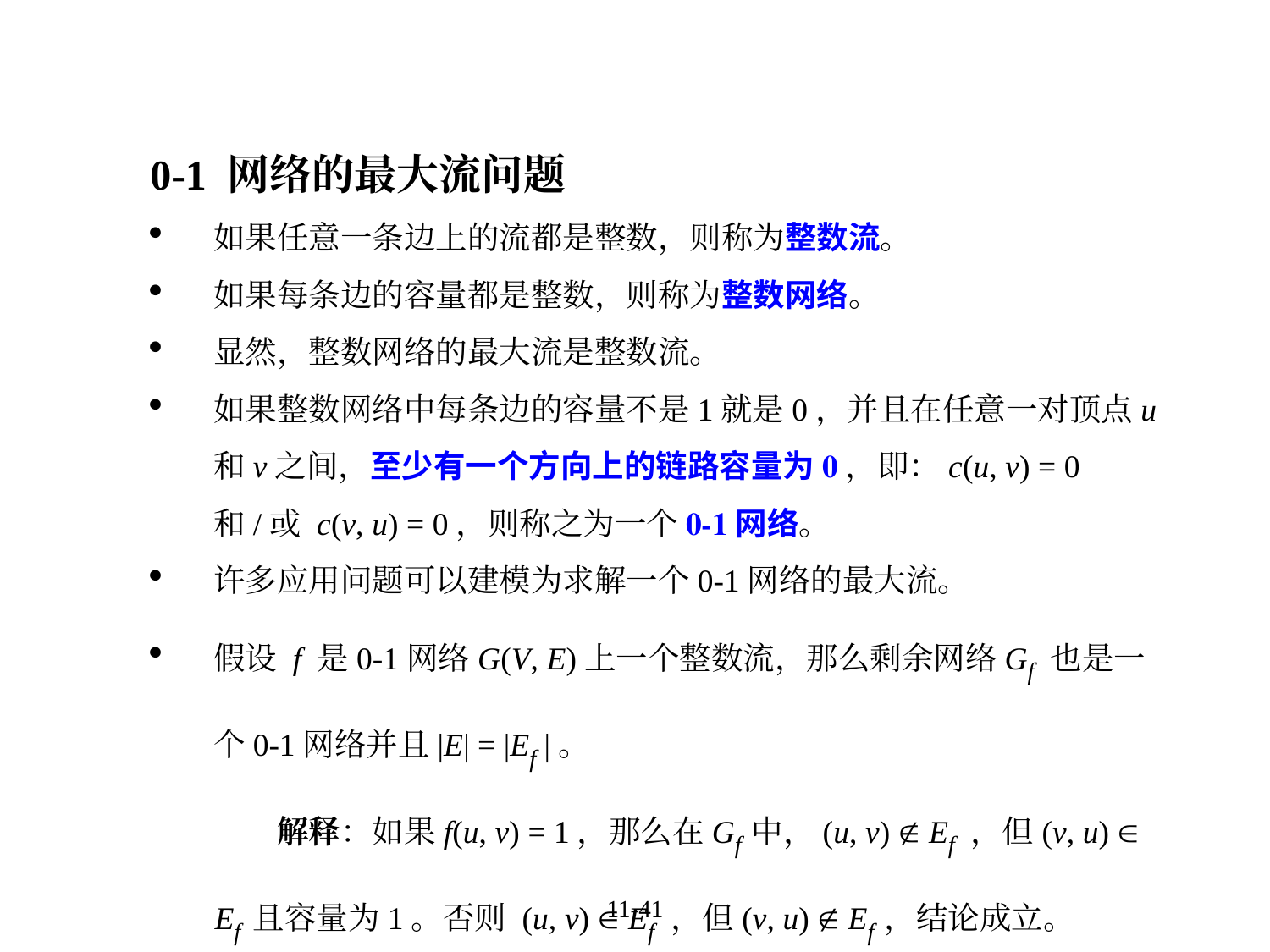

0-1 网络的最大流问题
如果任意一条边上的流都是整数，则称为整数流。
如果每条边的容量都是整数，则称为整数网络。
显然，整数网络的最大流是整数流。
如果整数网络中每条边的容量不是1就是0，并且在任意一对顶点u和v之间，至少有一个方向上的链路容量为0，即：c(u, v) = 0 和/或 c(v, u) = 0，则称之为一个0-1网络。
许多应用问题可以建模为求解一个0-1网络的最大流。
假设 f 是0-1网络G(V, E)上一个整数流，那么剩余网络Gf 也是一个0-1网络并且|E| = |Ef |。
解释：如果f(u, v) = 1，那么在Gf中，(u, v) ∉ Ef ，但(v, u) ∈ Ef 且容量为1。否则 (u, v) ∈ Ef ，但(v, u) ∉ Ef，结论成立。
用Dinic算法找0-1网络最大流可有很好的复杂度。
11-41